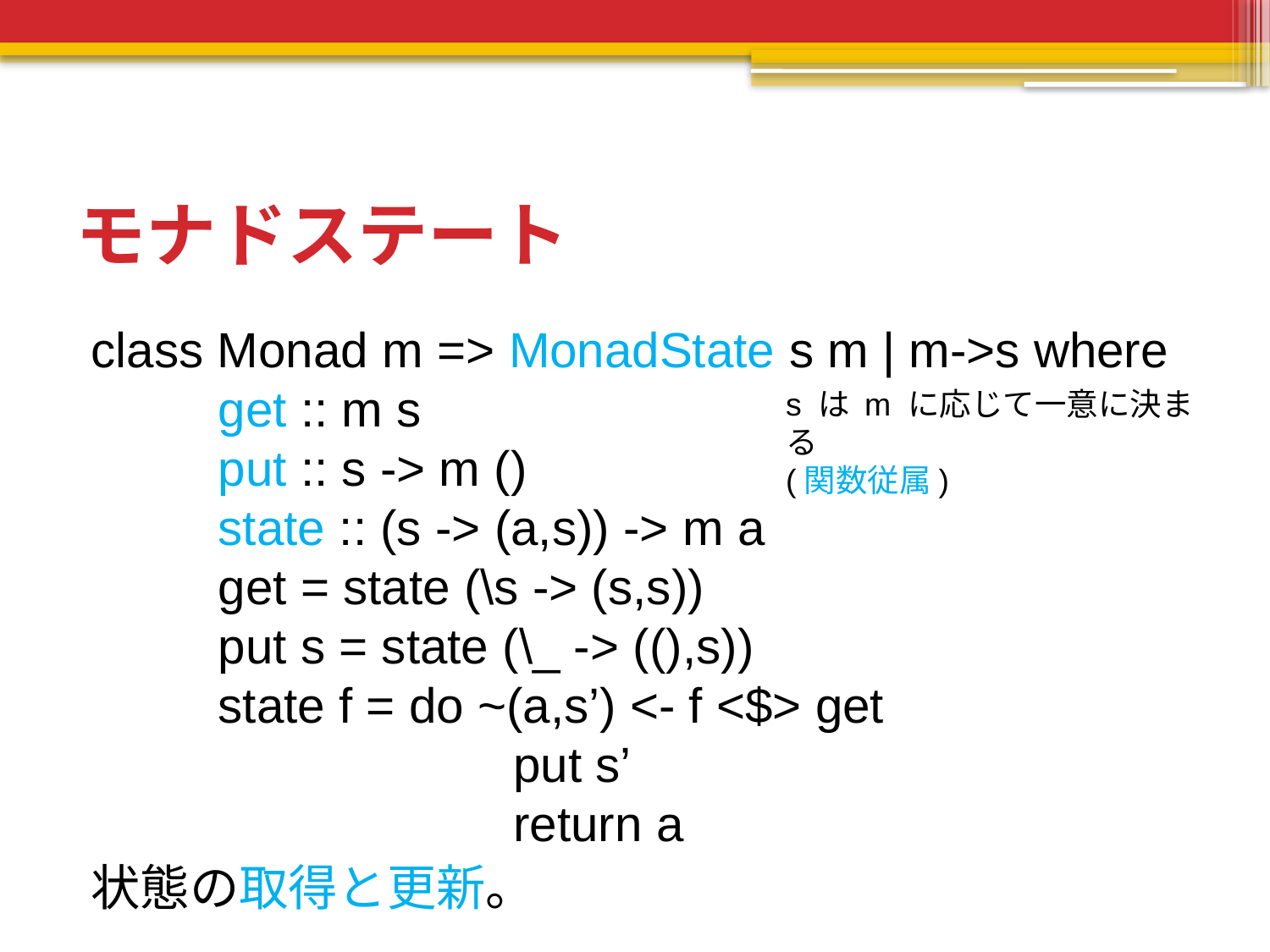

# モナドステート
class Monad m => MonadState s m | m->s where
	get :: m s
	put :: s -> m ()
	state :: (s -> (a,s)) -> m a
	get = state (\s -> (s,s))
	put s = state (\_ -> ((),s))
	state f = do ~(a,s’) <- f <$> get
			   put s’
			   return a
状態の取得と更新。
s は m に応じて一意に決まる
(関数従属)